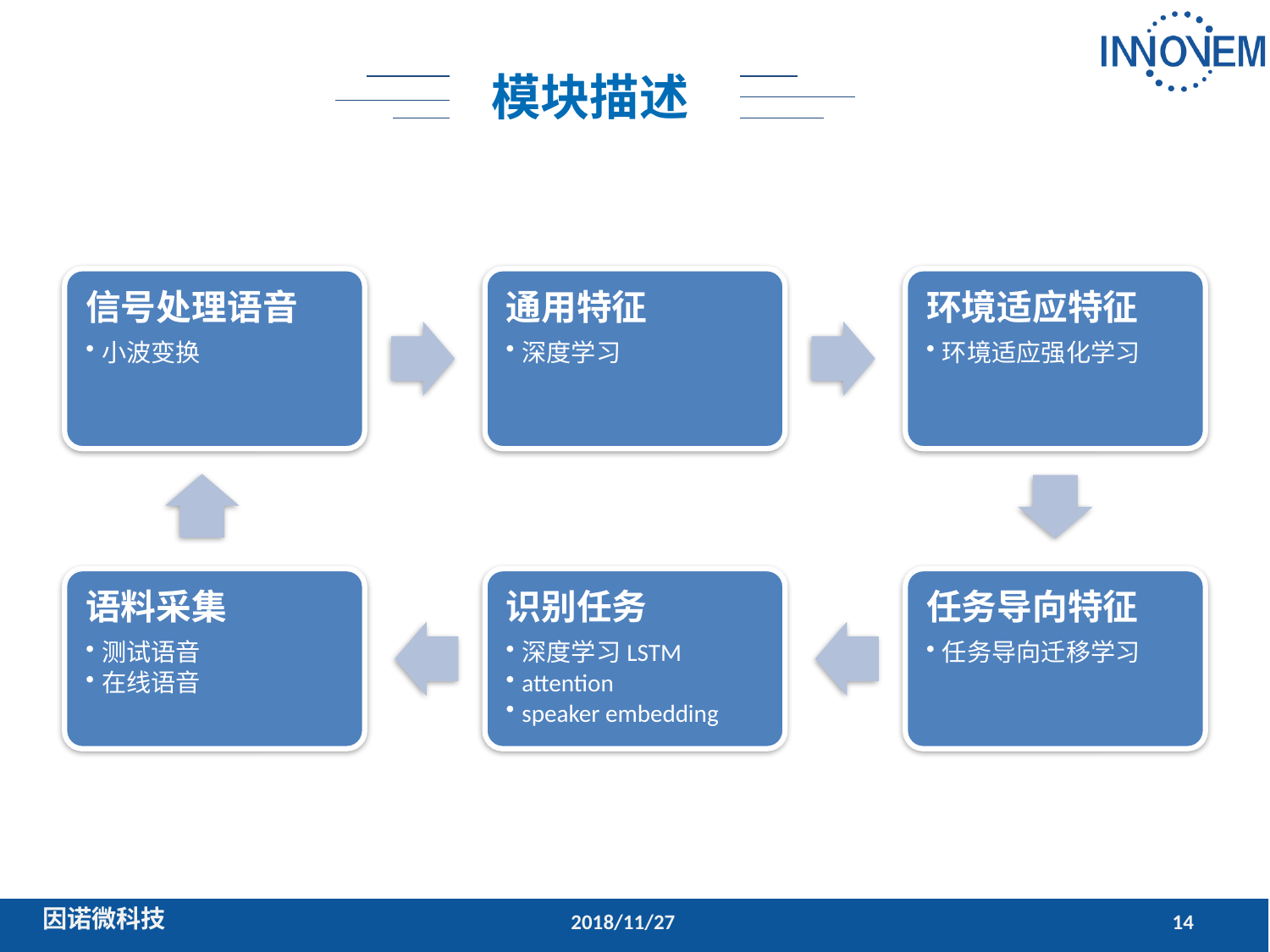

模块描述
信号处理语音
小波变换

通用特征
深度学习

环境适应特征
环境适应强化学习

任务导向特征
任务导向迁移学习

识别任务
深度学习LSTM
attention
speaker embedding

语料采集
测试语音
在线语音

2018/11/27
14